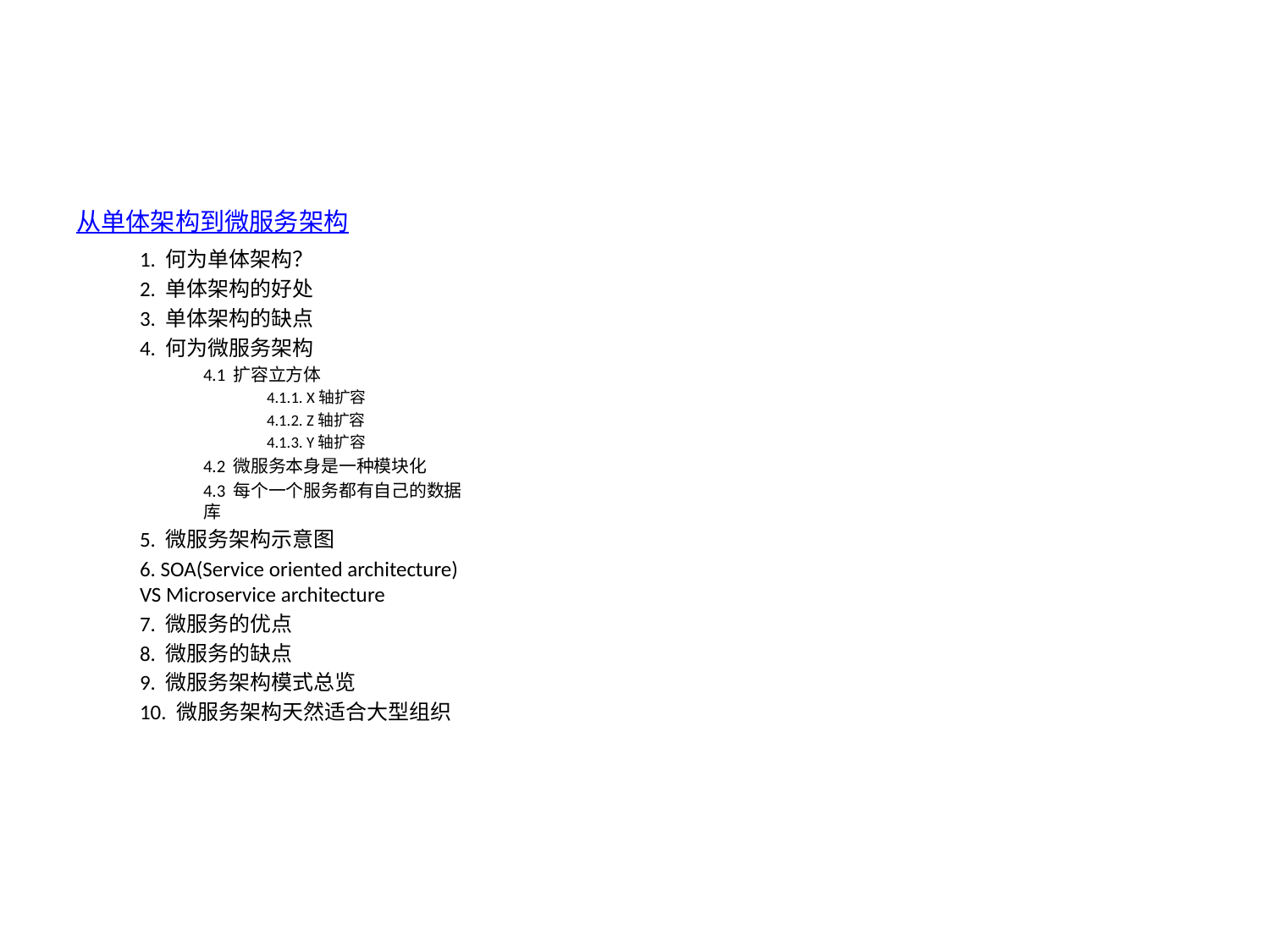

从单体架构到微服务架构
1. 何为单体架构？
2. 单体架构的好处
3. 单体架构的缺点
4. 何为微服务架构
4.1 扩容立方体
4.1.1. X轴扩容
4.1.2. Z轴扩容
4.1.3. Y轴扩容
4.2 微服务本身是一种模块化
4.3 每个一个服务都有自己的数据库
5. 微服务架构示意图
6. SOA(Service oriented architecture) VS Microservice architecture
7. 微服务的优点
8. 微服务的缺点
9. 微服务架构模式总览
10. 微服务架构天然适合大型组织